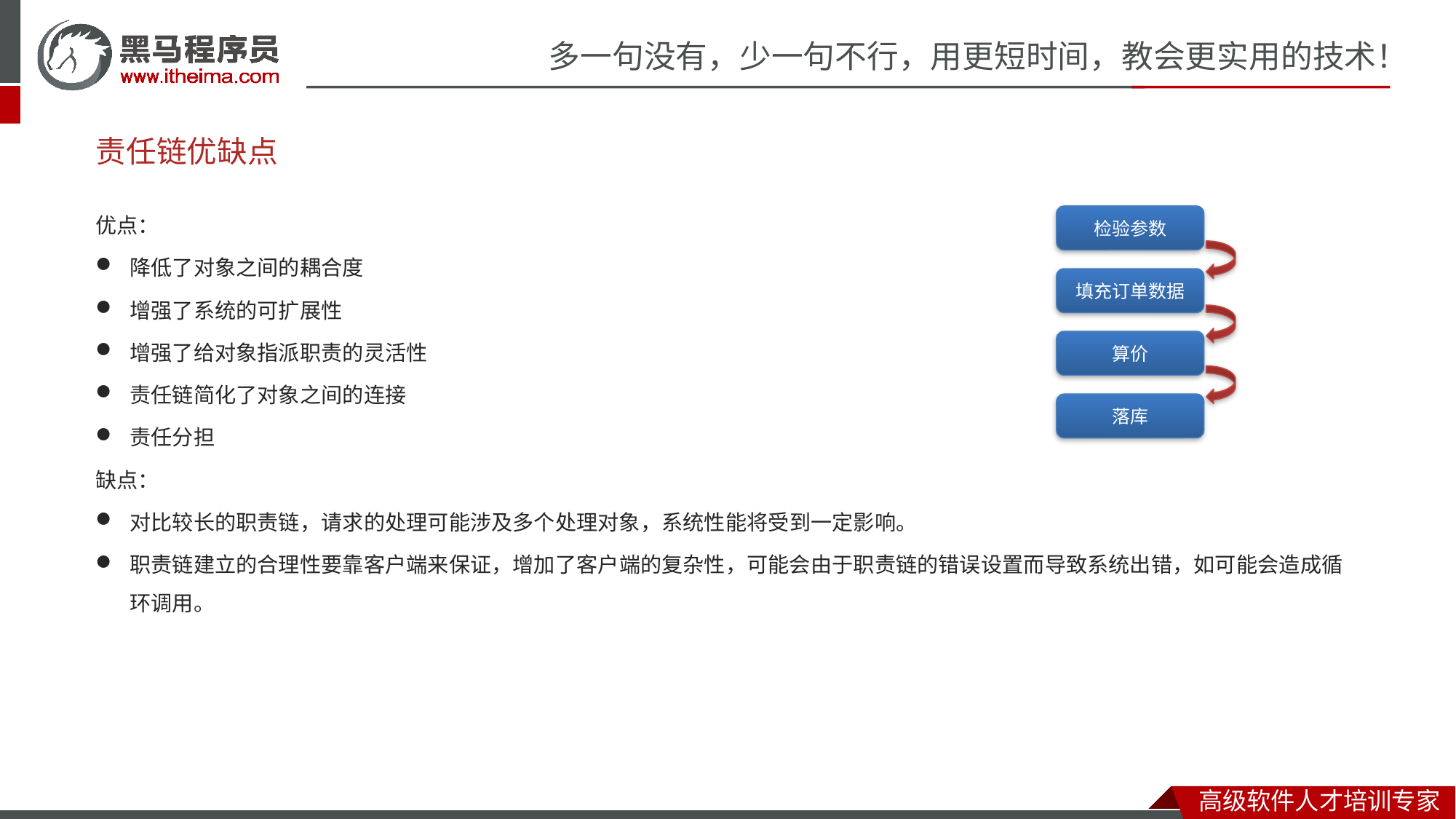

# 责任链优缺点
优点：
降低了对象之间的耦合度
增强了系统的可扩展性
增强了给对象指派职责的灵活性
责任链简化了对象之间的连接
责任分担
缺点：
对比较长的职责链，请求的处理可能涉及多个处理对象，系统性能将受到一定影响。
职责链建立的合理性要靠客户端来保证，增加了客户端的复杂性，可能会由于职责链的错误设置而导致系统出错，如可能会造成循环调用。
检验参数

填充订单数据

算价

落库